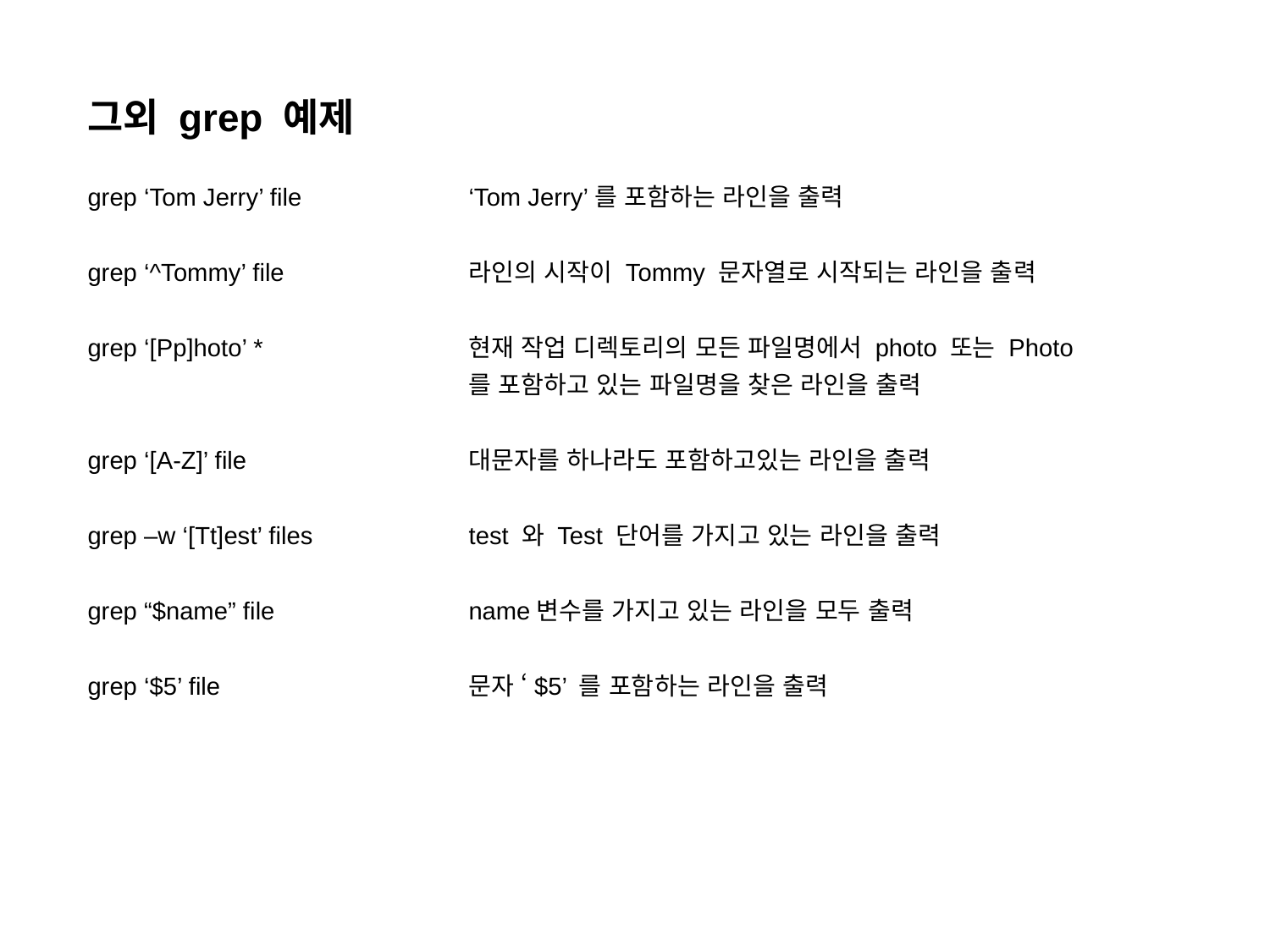

그외 grep 예제

grep ‘Tom Jerry’ file		‘Tom Jerry’를 포함하는 라인을 출력

grep ‘^Tommy’ file		라인의 시작이 Tommy 문자열로 시작되는 라인을 출력

grep ‘[Pp]hoto’ *		현재 작업 디렉토리의 모든 파일명에서 photo 또는 Photo
			를 포함하고 있는 파일명을 찾은 라인을 출력

grep ‘[A-Z]’ file		대문자를 하나라도 포함하고있는 라인을 출력

grep –w ‘[Tt]est’ files		test 와 Test 단어를 가지고 있는 라인을 출력

grep “$name” file		name변수를 가지고 있는 라인을 모두 출력

grep ‘$5’ file		문자 ‘$5’ 를 포함하는 라인을 출력